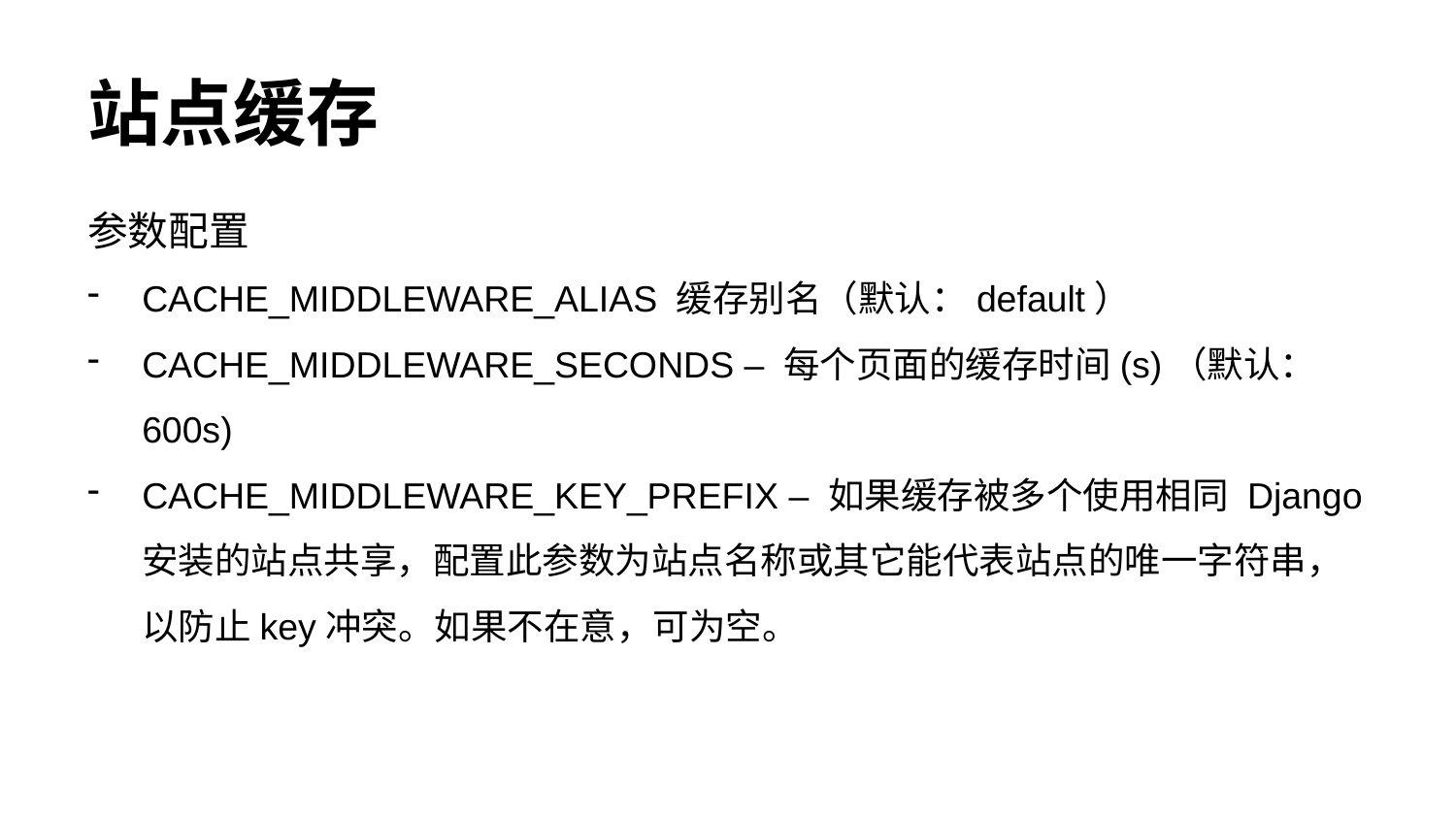

# 站点缓存
参数配置
CACHE_MIDDLEWARE_ALIAS 缓存别名（默认：default）
CACHE_MIDDLEWARE_SECONDS – 每个页面的缓存时间(s)（默认：600s)
CACHE_MIDDLEWARE_KEY_PREFIX – 如果缓存被多个使用相同 Django 安装的站点共享，配置此参数为站点名称或其它能代表站点的唯一字符串，以防止key冲突。如果不在意，可为空。